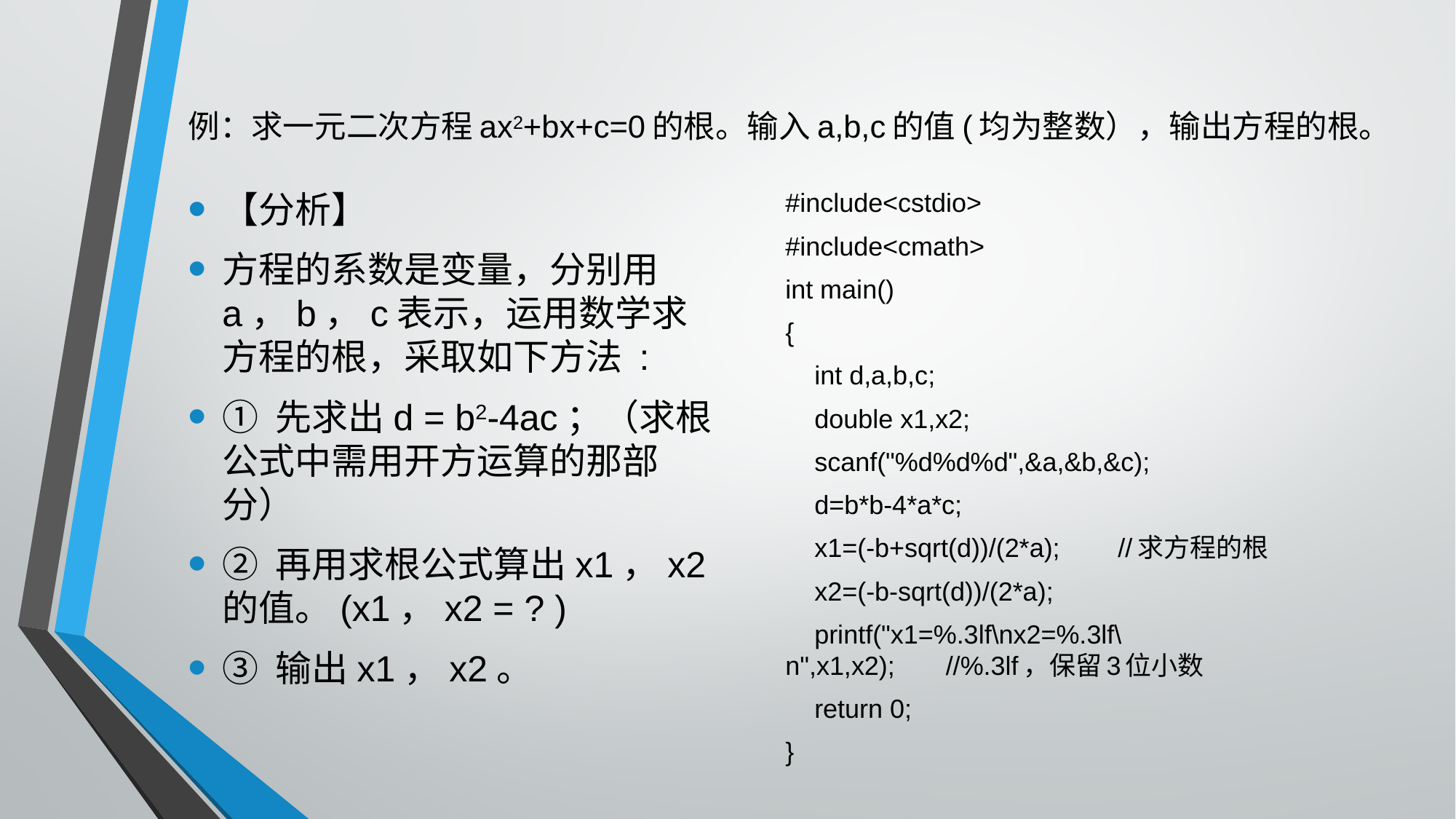

# 例：求一元二次方程ax2+bx+c=0的根。输入a,b,c的值(均为整数），输出方程的根。
【分析】
方程的系数是变量，分别用a，b，c表示，运用数学求方程的根，采取如下方法 :
① 先求出d = b2-4ac；（求根公式中需用开方运算的那部分）
② 再用求根公式算出x1，x2的值。(x1，x2 = ? )
③ 输出x1，x2。

#include<cstdio>
#include<cmath>
int main()
{
    int d,a,b,c;
    double x1,x2;
    scanf("%d%d%d",&a,&b,&c);
    d=b*b-4*a*c;
    x1=(-b+sqrt(d))/(2*a);        //求方程的根
    x2=(-b-sqrt(d))/(2*a);
    printf("x1=%.3lf\nx2=%.3lf\n",x1,x2);       //%.3lf，保留3位小数
    return 0;
}